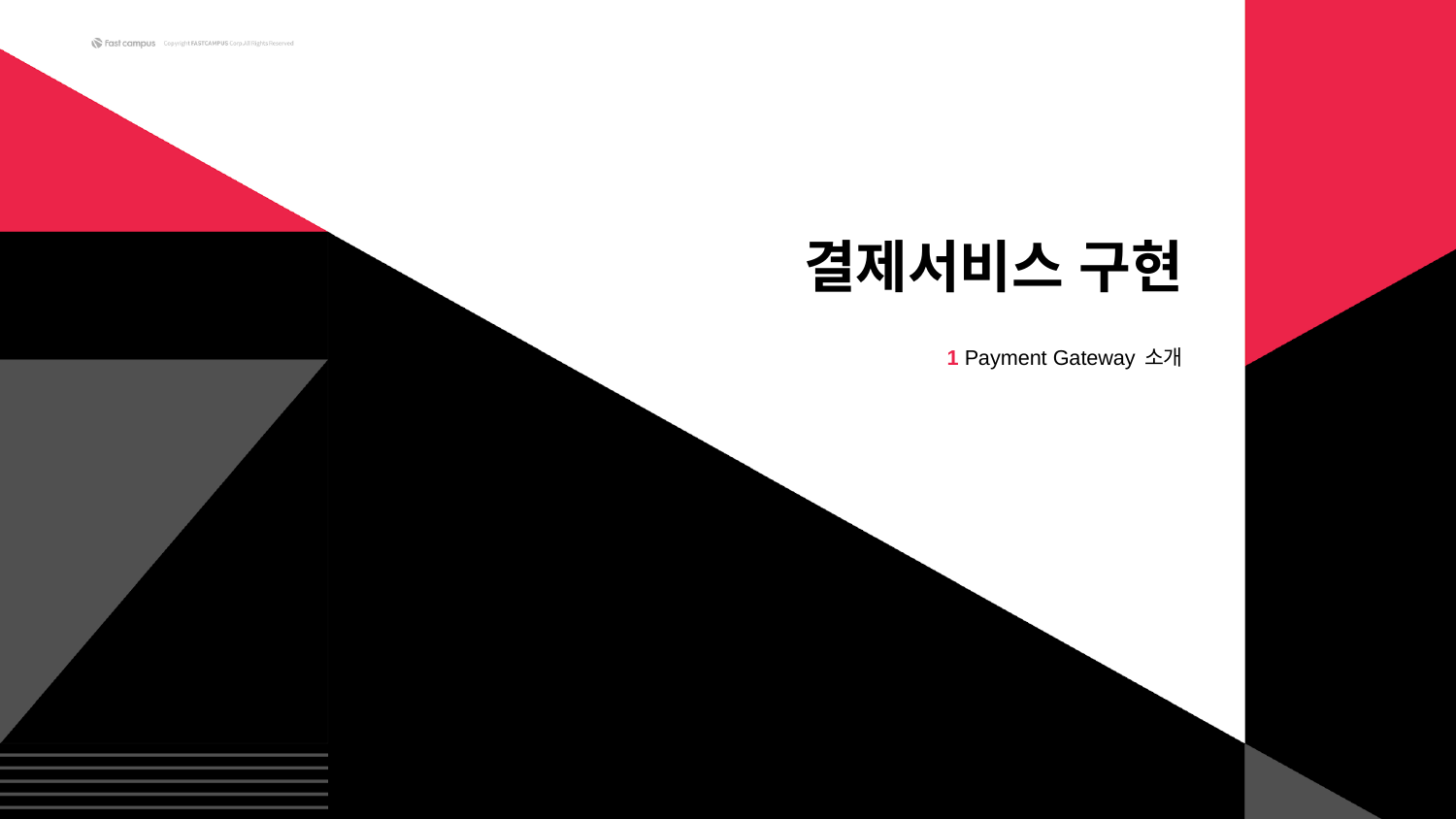

# 결제서비스 구현
1 Payment Gateway 소개